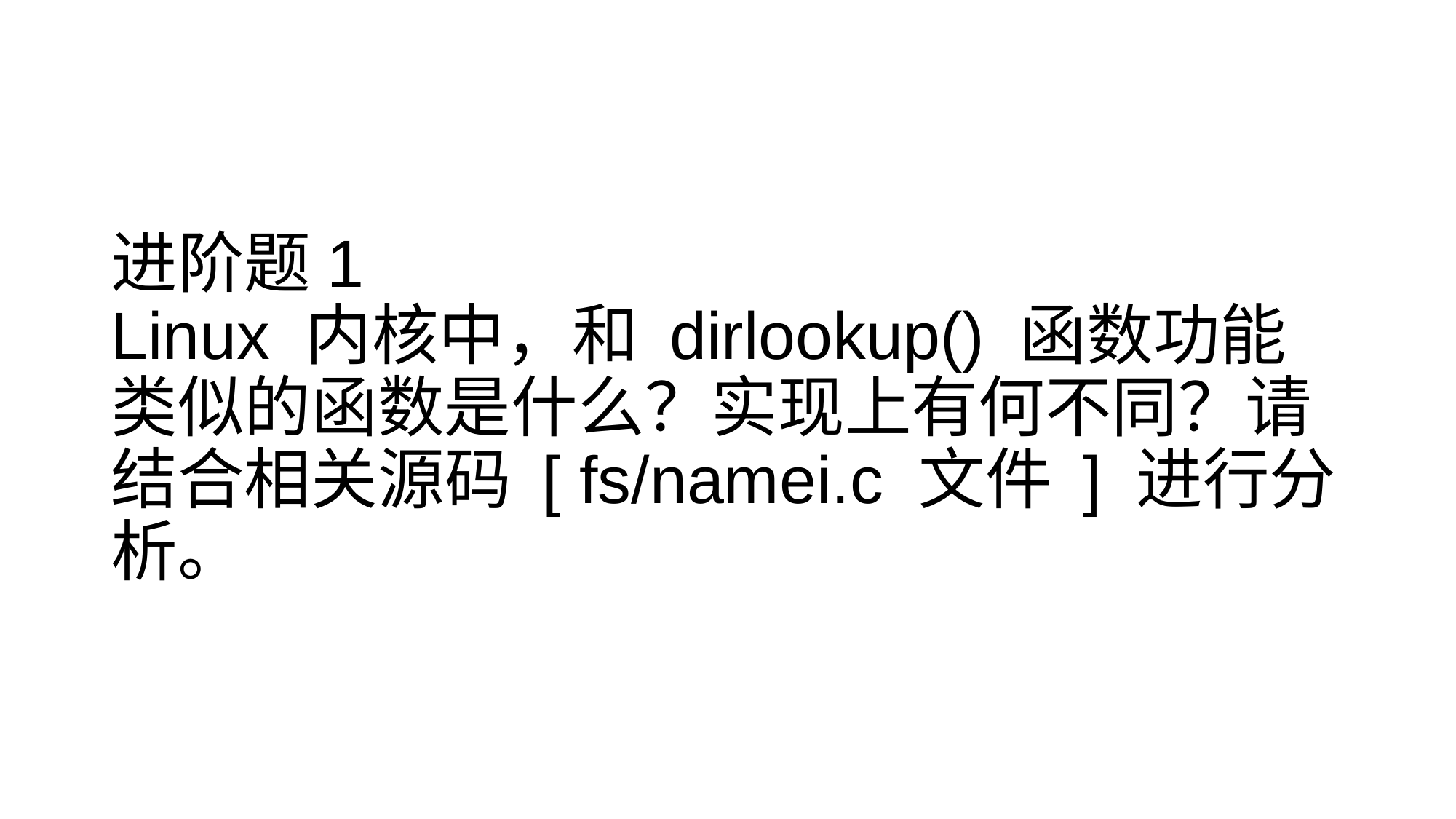

# 进阶题1 Linux 内核中，和 dirlookup() 函数功能类似的函数是什么？实现上有何不同？请结合相关源码 [ fs/namei.c 文件 ] 进⾏分析。